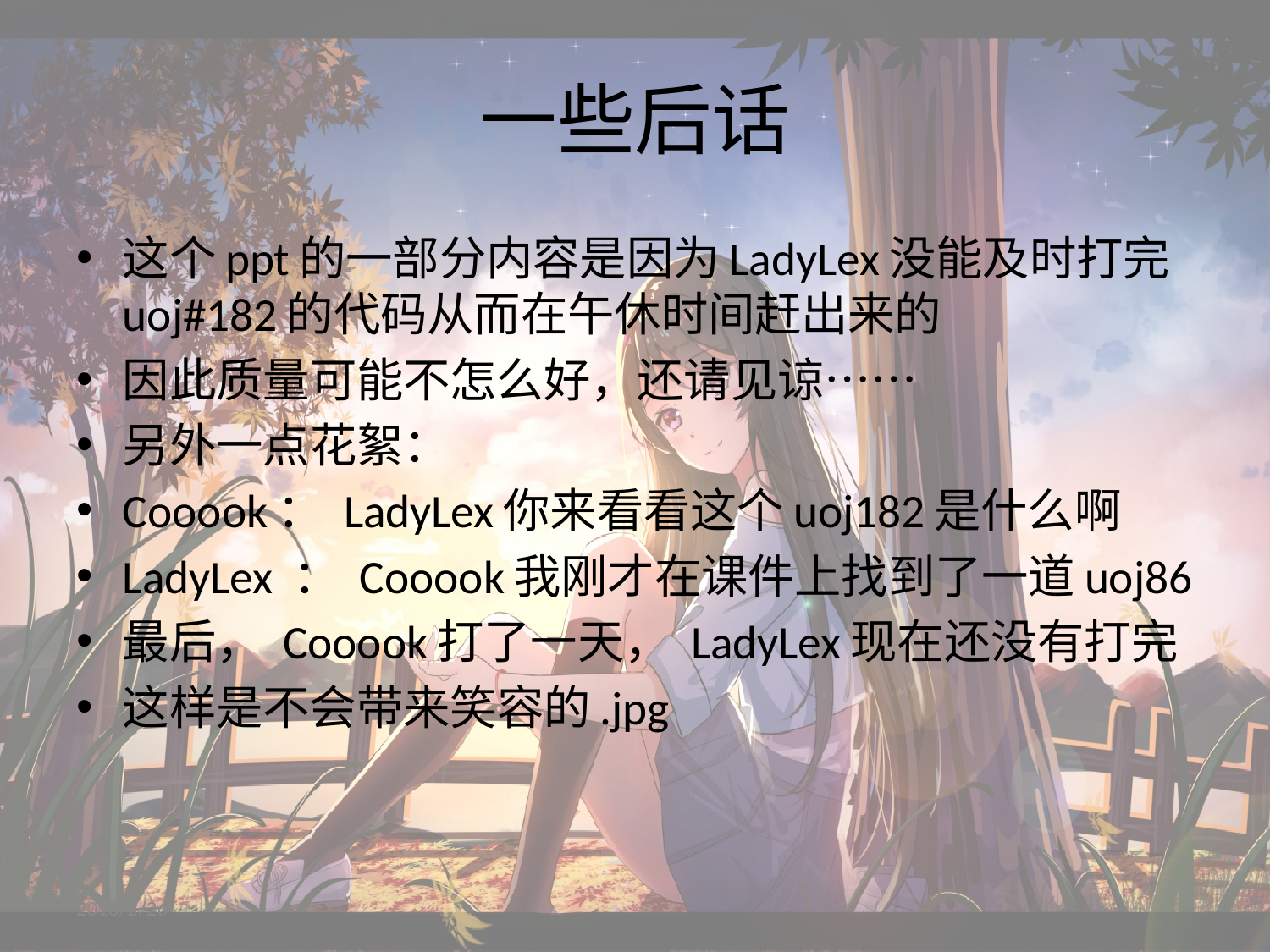

# 一些后话
这个ppt的一部分内容是因为LadyLex没能及时打完uoj#182的代码从而在午休时间赶出来的
因此质量可能不怎么好，还请见谅……
另外一点花絮：
Cooook： LadyLex你来看看这个uoj182是什么啊
LadyLex ： Cooook我刚才在课件上找到了一道uoj86
最后， Cooook打了一天， LadyLex现在还没有打完
这样是不会带来笑容的.jpg
2018/2/26